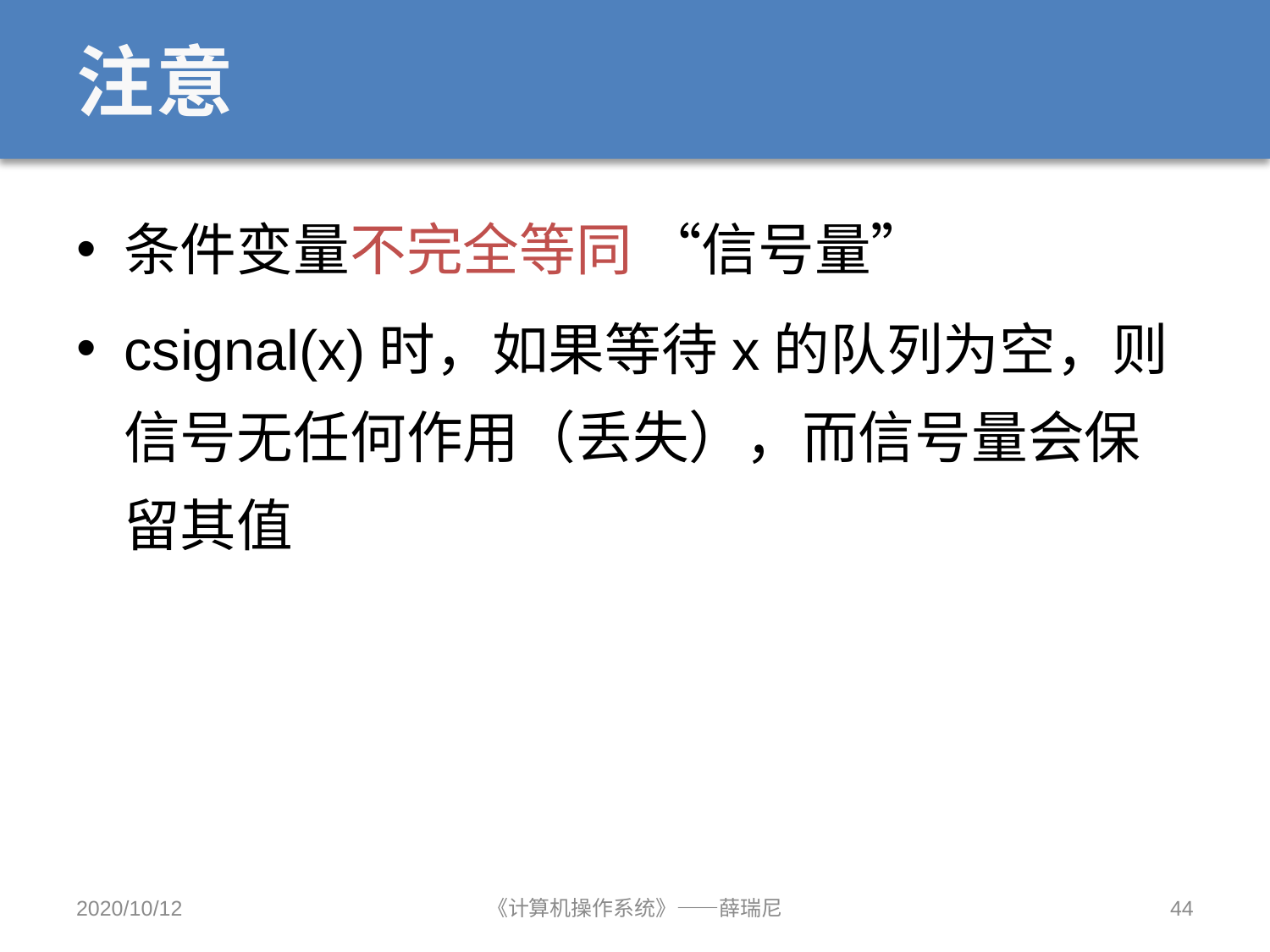

# 注意
条件变量不完全等同 “信号量”
csignal(x)时，如果等待x的队列为空，则信号无任何作用（丢失），而信号量会保留其值

2020/10/12
《计算机操作系统》——薛瑞尼
44